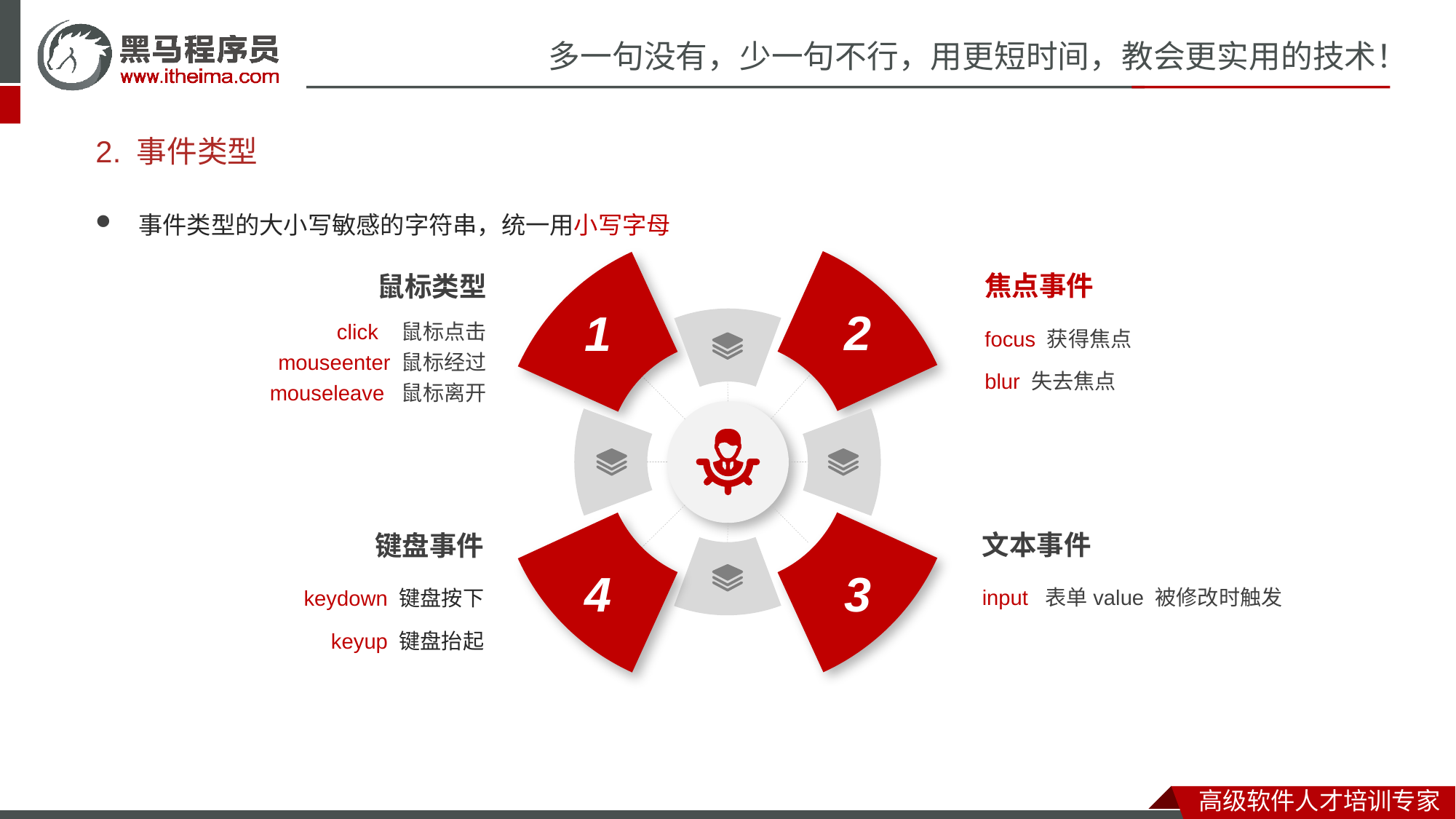

# 2. 事件类型
事件类型的大小写敏感的字符串，统一用小写字母
2
1
焦点事件
鼠标类型

focus 获得焦点
blur 失去焦点
click   鼠标点击
mouseenter 鼠标经过
mouseleave  鼠标离开

3
4
文本事件
键盘事件

input  表单value 被修改时触发
keydown 键盘按下
keyup 键盘抬起